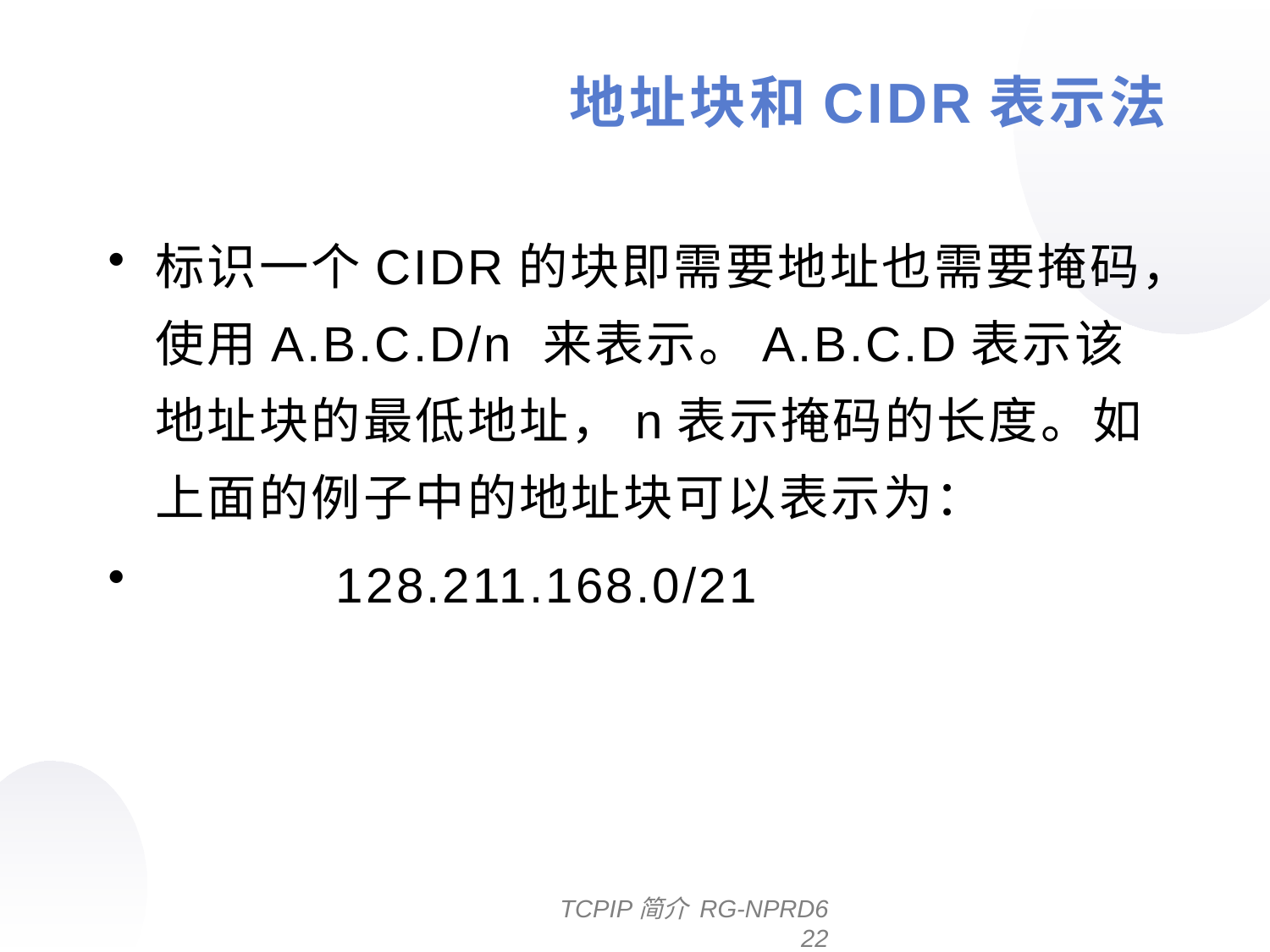

地址块和CIDR表示法
标识一个CIDR的块即需要地址也需要掩码，使用A.B.C.D/n 来表示。A.B.C.D表示该地址块的最低地址，n表示掩码的长度。如上面的例子中的地址块可以表示为：
           128.211.168.0/21

TCPIP简介 RG-NPRD6
22